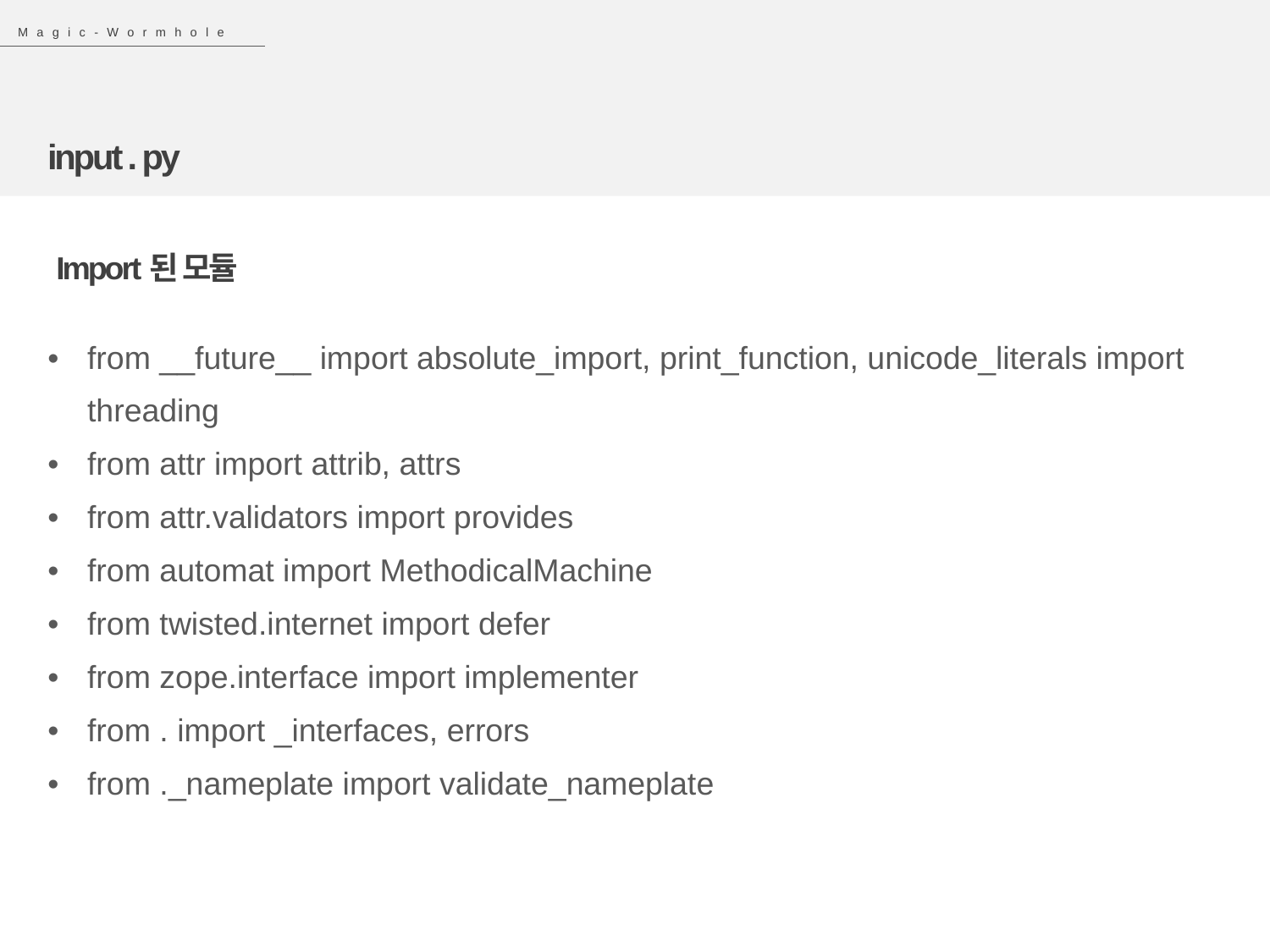

Magic-Wormhole
input . py
 Import된 모듈
| from \_\_future\_\_ import absolute\_import, print\_function, unicode\_literals import threading from attr import attrib, attrs from attr.validators import provides from automat import MethodicalMachine from twisted.internet import defer from zope.interface import implementer from . import \_interfaces, errors from .\_nameplate import validate\_nameplate |
| --- |